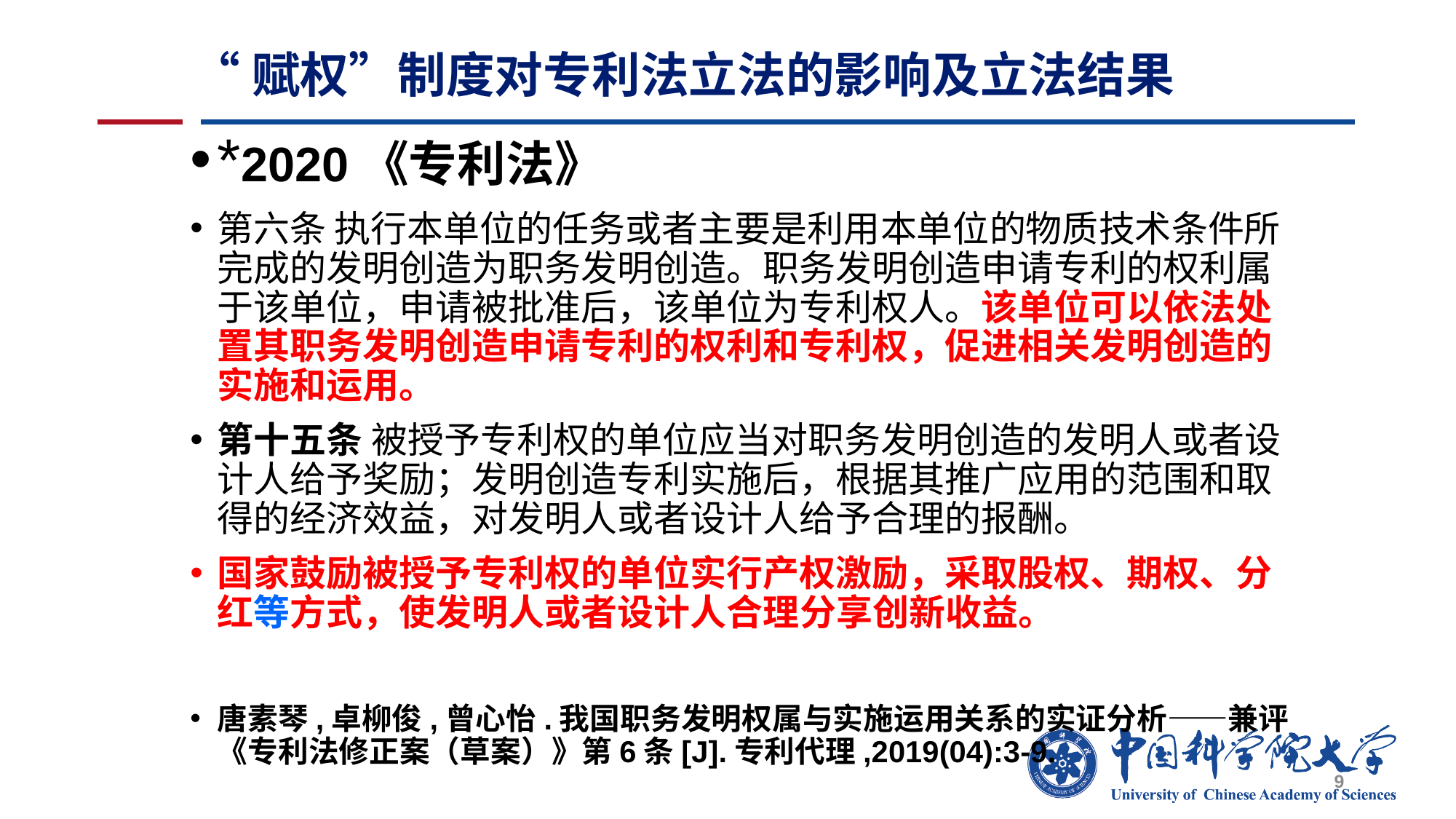

# “赋权”制度对专利法立法的影响及立法结果
*2020《专利法》
第六条 执行本单位的任务或者主要是利用本单位的物质技术条件所完成的发明创造为职务发明创造。职务发明创造申请专利的权利属于该单位，申请被批准后，该单位为专利权人。该单位可以依法处置其职务发明创造申请专利的权利和专利权，促进相关发明创造的实施和运用。
第十五条 被授予专利权的单位应当对职务发明创造的发明人或者设计人给予奖励；发明创造专利实施后，根据其推广应用的范围和取得的经济效益，对发明人或者设计人给予合理的报酬。
国家鼓励被授予专利权的单位实行产权激励，采取股权、期权、分红等方式，使发明人或者设计人合理分享创新收益。

唐素琴,卓柳俊,曾心怡.我国职务发明权属与实施运用关系的实证分析——兼评《专利法修正案（草案）》第6条[J].专利代理,2019(04):3-9.

9